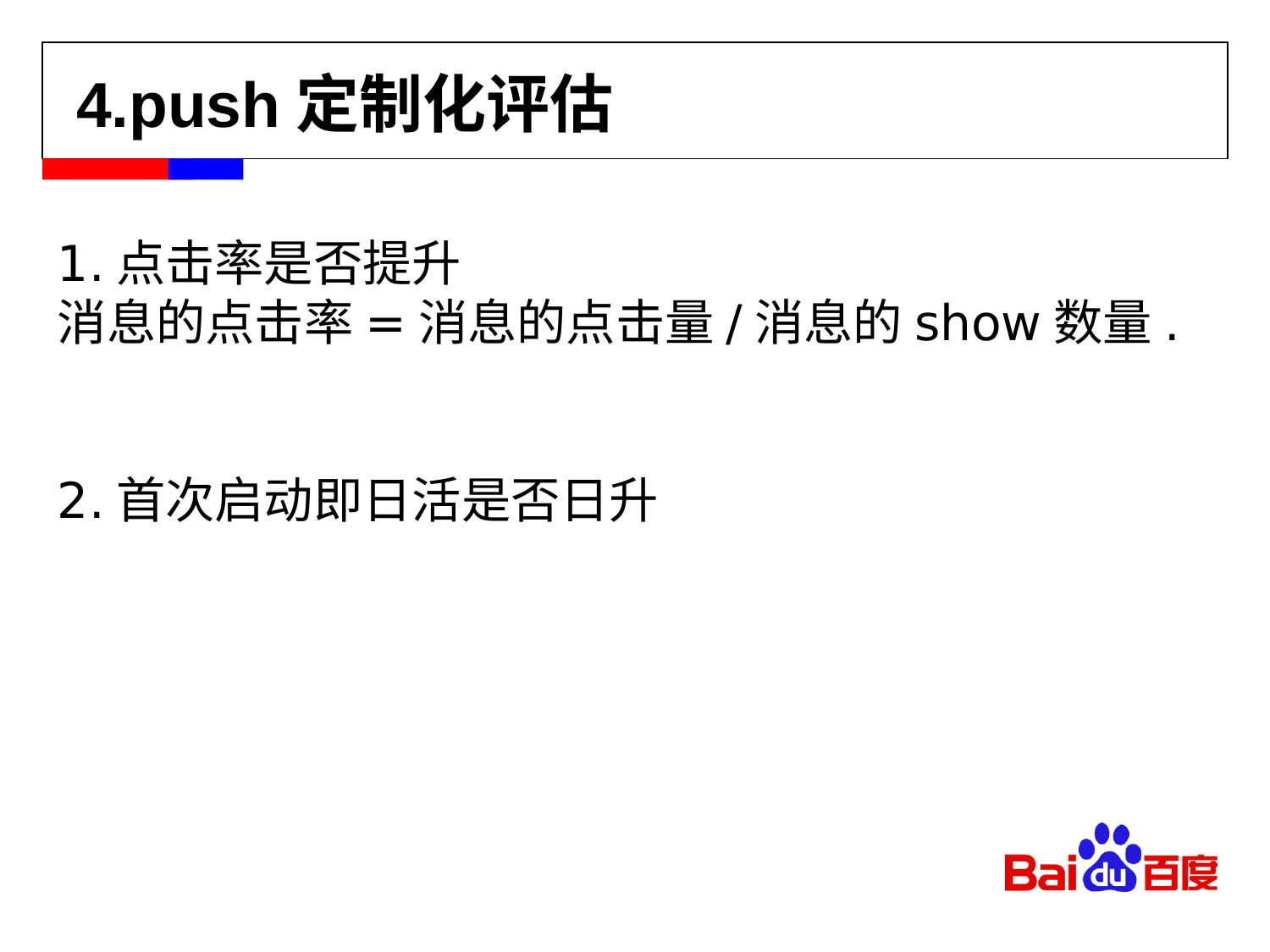

# 4.push定制化评估
1.点击率是否提升
消息的点击率=消息的点击量/消息的show数量.

2.首次启动即日活是否日升